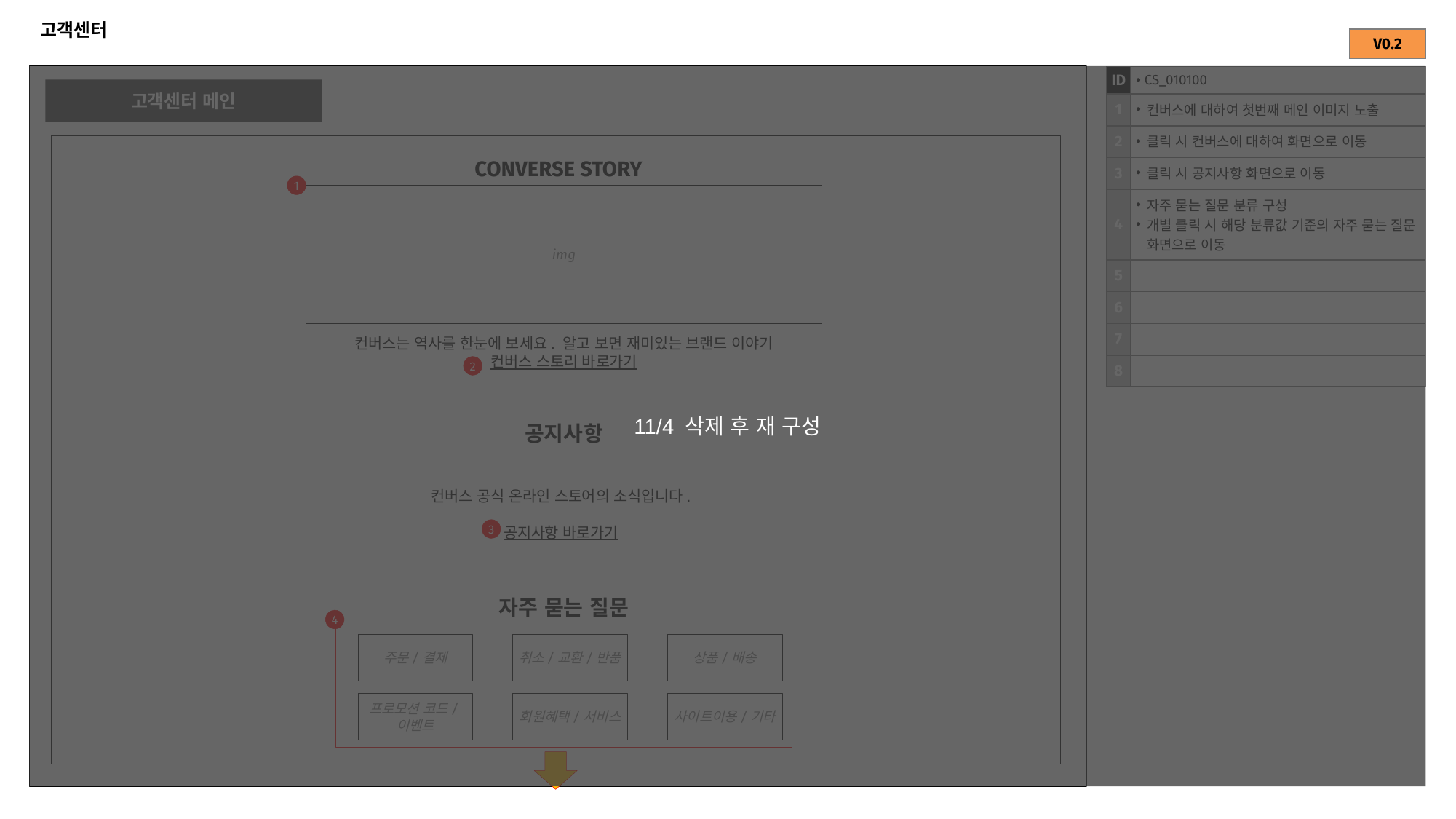

# 고객센터
| V0.2 |
| --- |

11/4 삭제 후 재 구성
| ID | CS\_010100 |
| --- | --- |
| 1 | 컨버스에 대하여 첫번째 메인 이미지 노출 |
| 2 | 클릭 시 컨버스에 대하여 화면으로 이동 |
| 3 | 클릭 시 공지사항 화면으로 이동 |
| 4 | 자주 묻는 질문 분류 구성 개별 클릭 시 해당 분류값 기준의 자주 묻는 질문 화면으로 이동 |
| 5 |  |
| 6 |  |
| 7 |  |
| 8 |  |
고객센터 메인

CONVERSE STORY
1
img
컨버스는 역사를 한눈에 보세요. 알고 보면 재미있는 브랜드 이야기
컨버스 스토리 바로가기
2
공지사항
컨버스 공식 온라인 스토어의 소식입니다.

공지사항 바로가기
3
자주 묻는 질문
4

주문/결제
취소/교환/반품
상품/배송
회원혜택/서비스
사이트이용/기타
프로모션 코드/이벤트